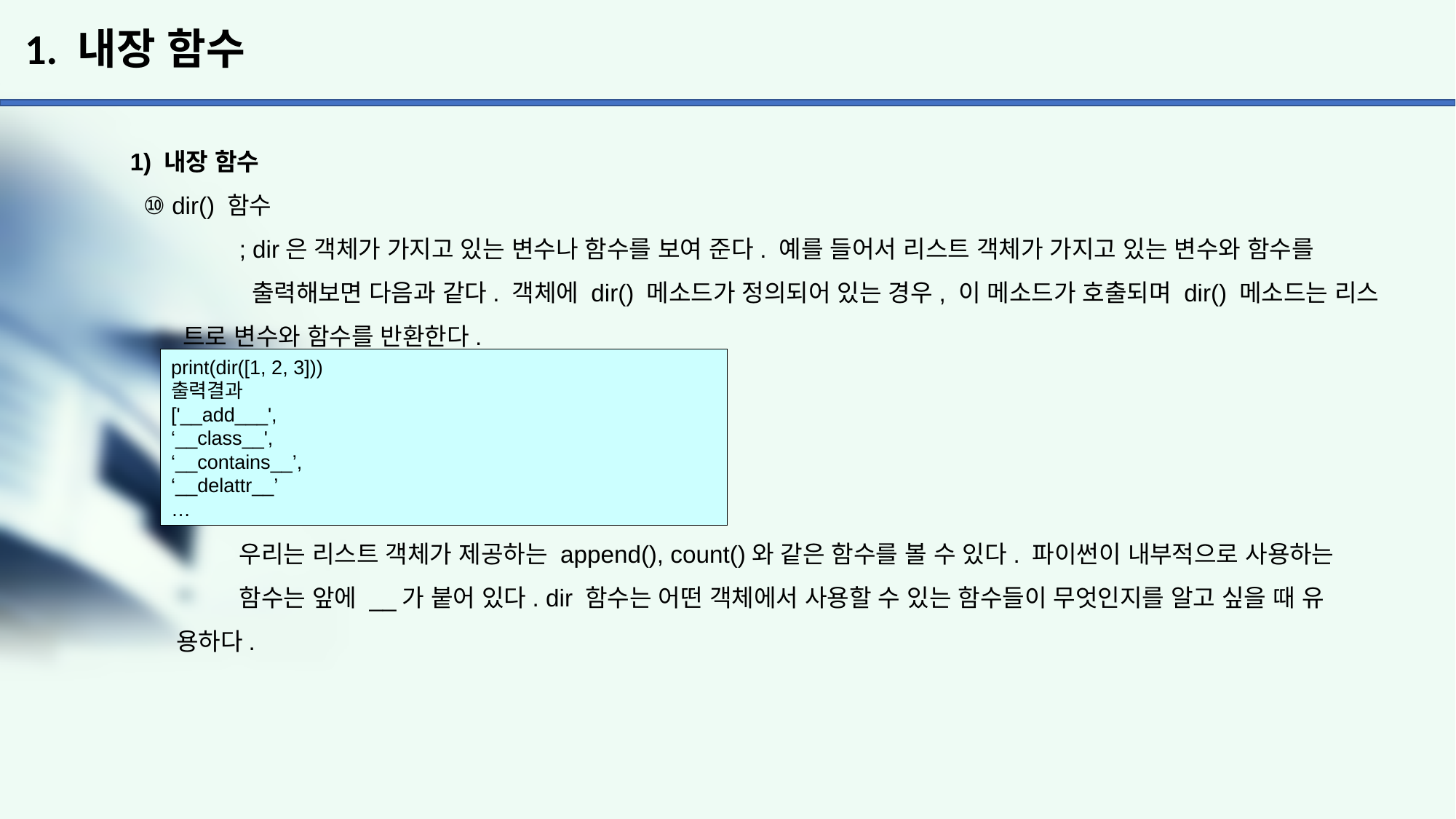

# 1. 내장 함수
1) 내장 함수
  ⑩ dir() 함수
	; dir은 객체가 가지고 있는 변수나 함수를 보여 준다. 예를 들어서 리스트 객체가 가지고 있는 변수와 함수를
	 출력해보면 다음과 같다. 객체에 dir() 메소드가 정의되어 있는 경우, 이 메소드가 호출되며 dir() 메소드는 리스
       트로 변수와 함수를 반환한다.

	우리는 리스트 객체가 제공하는 append(), count()와 같은 함수를 볼 수 있다. 파이썬이 내부적으로 사용하는
	함수는 앞에 __가 붙어 있다. dir 함수는 어떤 객체에서 사용할 수 있는 함수들이 무엇인지를 알고 싶을 때 유
      용하다.
print(dir([1, 2, 3]))
출력결과
['__add___',
‘__class__',
‘__contains__’,
‘__delattr__’
…